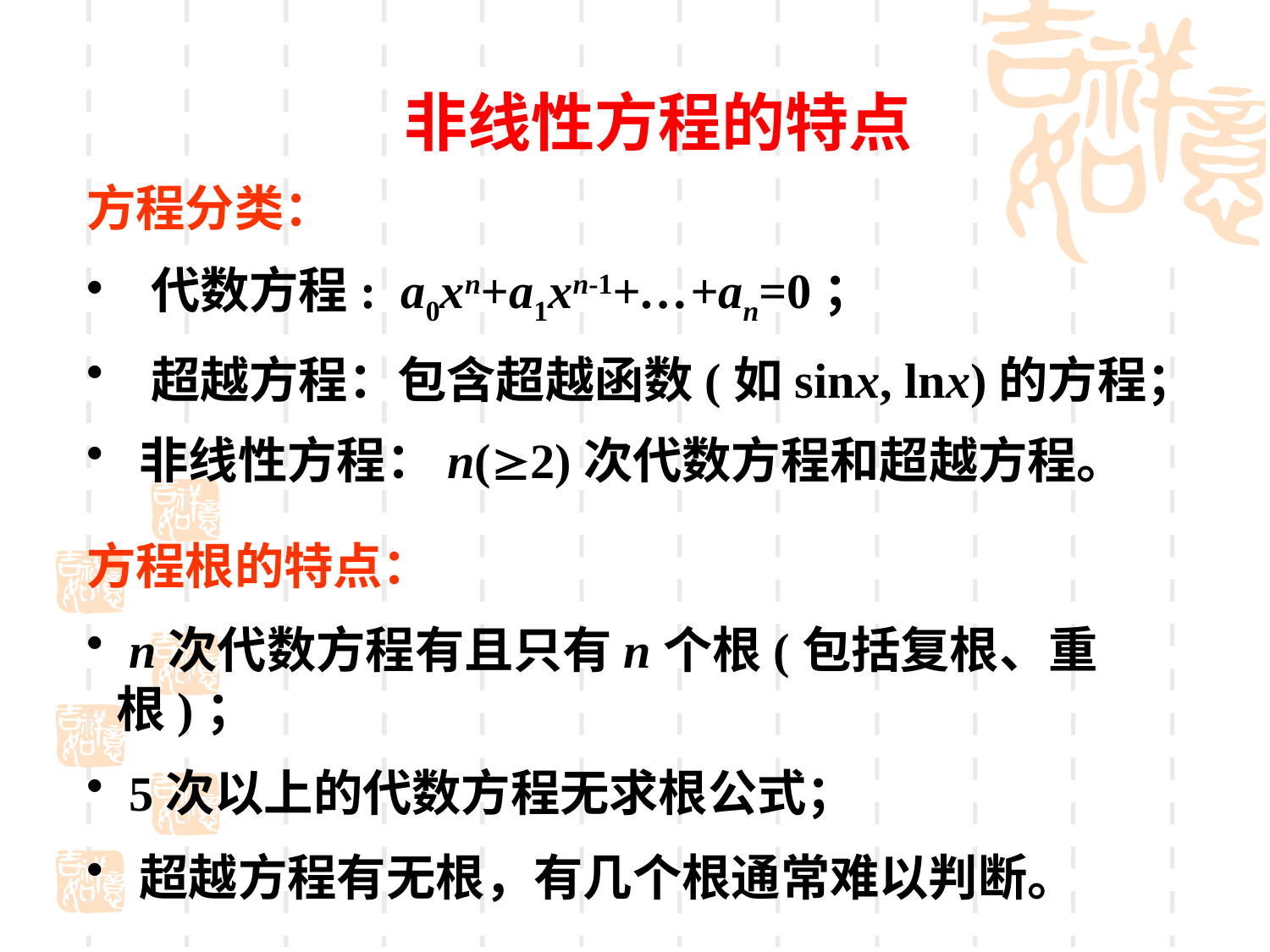

非线性方程的特点
方程分类：
  代数方程:  a0xn+a1xn-1+…+an=0；
  超越方程：包含超越函数(如sinx, lnx)的方程；
 非线性方程：n(≥2)次代数方程和超越方程。
方程根的特点：
 n次代数方程有且只有n个根(包括复根、重根)；
 5次以上的代数方程无求根公式；
 超越方程有无根，有几个根通常难以判断。